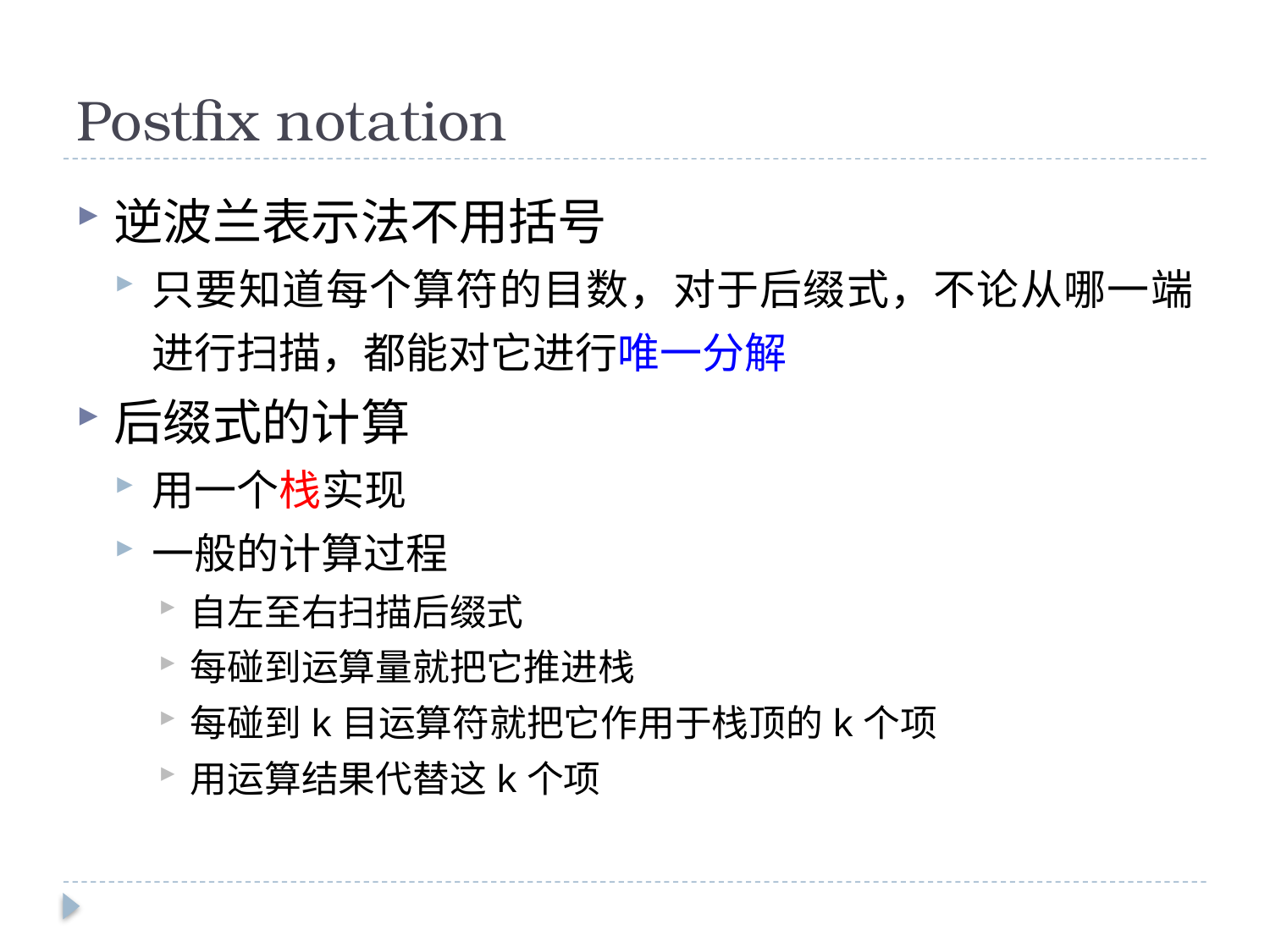

# Postfix notation
逆波兰表示法不用括号
只要知道每个算符的目数，对于后缀式，不论从哪一端进行扫描，都能对它进行唯一分解
后缀式的计算
用一个栈实现
一般的计算过程
自左至右扫描后缀式
每碰到运算量就把它推进栈
每碰到k目运算符就把它作用于栈顶的k个项
用运算结果代替这k个项

12